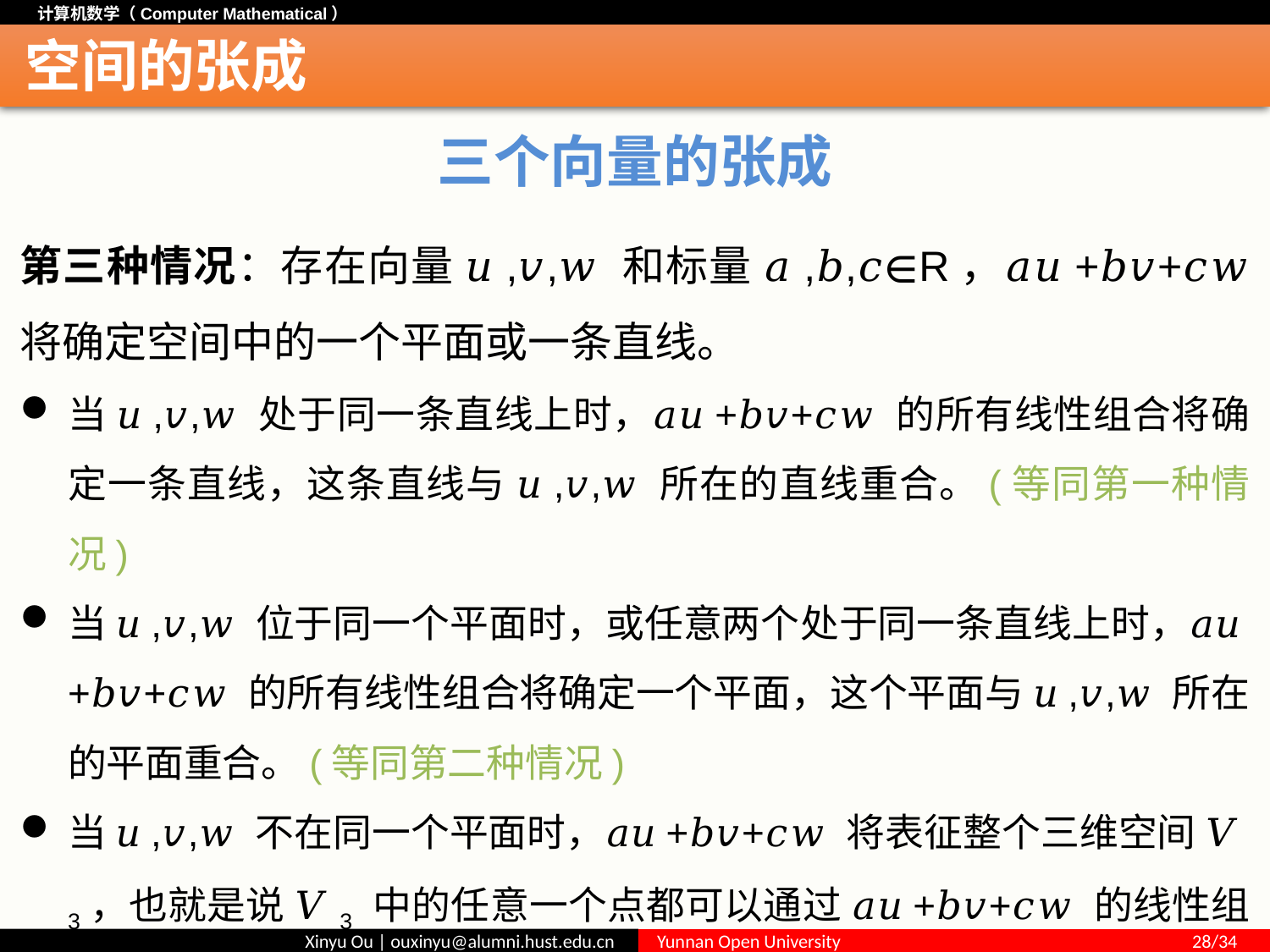

# 空间的张成
三个向量的张成
第三种情况：存在向量 𝑢,𝑣,𝑤 和标量 𝑎,𝑏,𝑐∈R，𝑎𝑢+𝑏𝑣+𝑐𝑤 将确定空间中的一个平面或一条直线。
当 𝑢,𝑣,𝑤 处于同一条直线上时，𝑎𝑢+𝑏𝑣+𝑐𝑤 的所有线性组合将确定一条直线，这条直线与 𝑢,𝑣,𝑤 所在的直线重合。(等同第一种情况)
当 𝑢,𝑣,𝑤 位于同一个平面时，或任意两个处于同一条直线上时，𝑎𝑢+𝑏𝑣+𝑐𝑤 的所有线性组合将确定一个平面，这个平面与 𝑢,𝑣,𝑤 所在的平面重合。(等同第二种情况)
当 𝑢,𝑣,𝑤 不在同一个平面时，𝑎𝑢+𝑏𝑣+𝑐𝑤 将表征整个三维空间 𝑉3，也就是说 𝑉3 中的任意一个点都可以通过 𝑎𝑢+𝑏𝑣+𝑐𝑤 的线性组合来表示。